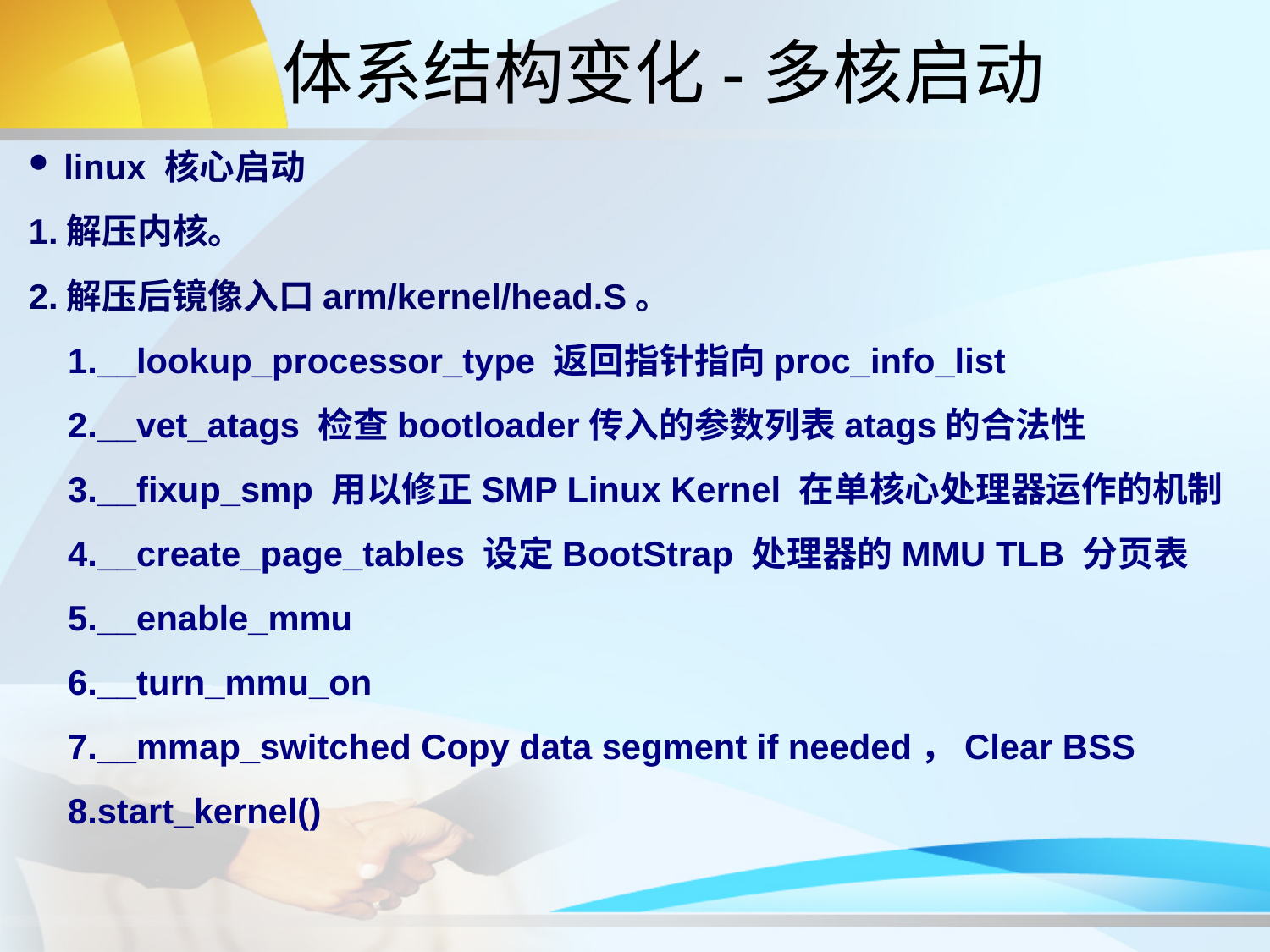

体系结构变化-多核启动
linux 核心启动
1.解压内核。
2.解压后镜像入口arm/kernel/head.S。
    1.__lookup_processor_type 返回指针指向proc_info_list
    2.__vet_atags 检查bootloader传入的参数列表atags的合法性
    3.__fixup_smp 用以修正SMP Linux Kernel 在单核心处理器运作的机制
    4.__create_page_tables 设定BootStrap 处理器的MMU TLB 分页表
    5.__enable_mmu
    6.__turn_mmu_on
    7.__mmap_switched Copy data segment if needed，Clear BSS
    8.start_kernel()